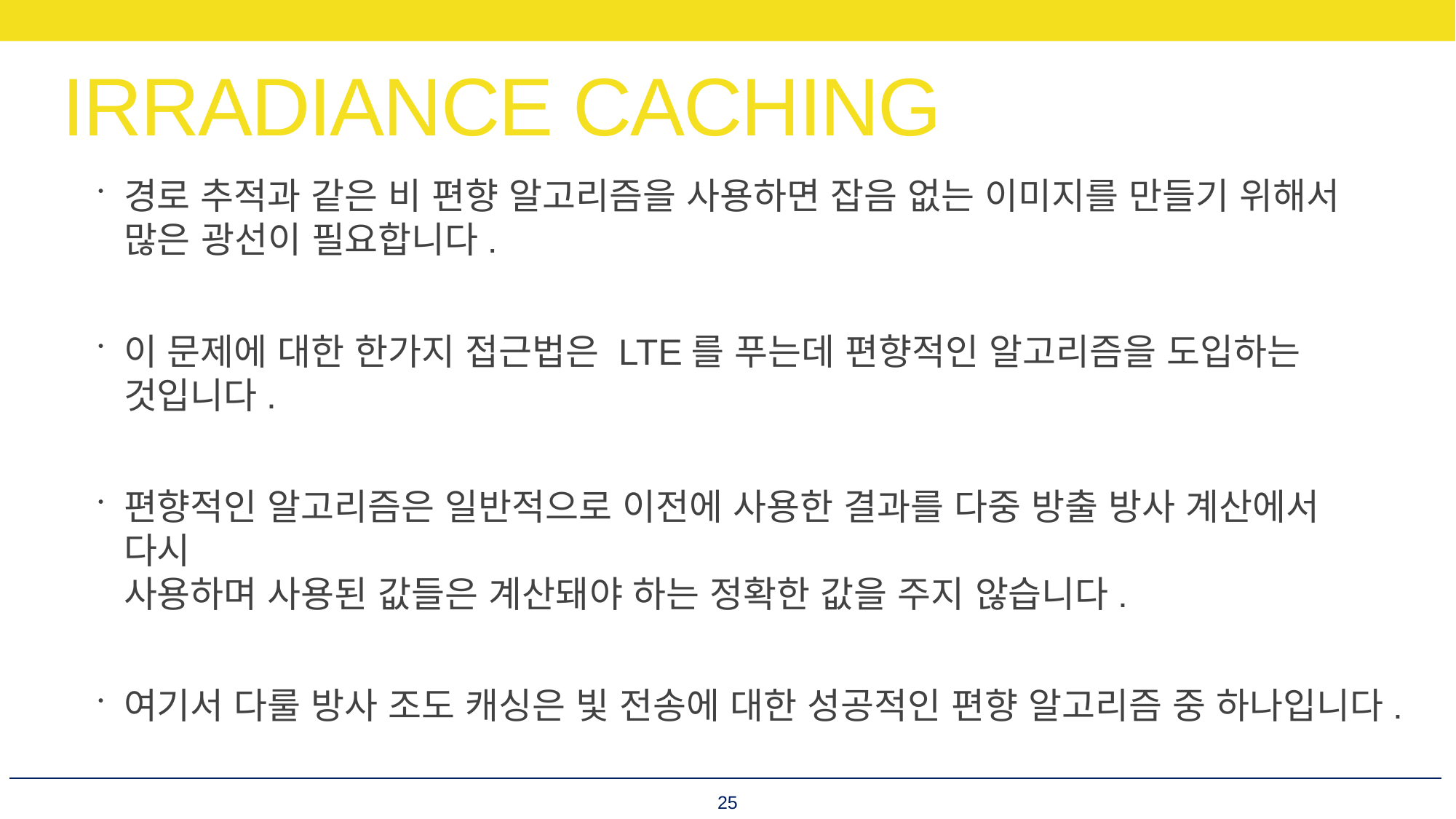

# IRRADIANCE CACHING
경로 추적과 같은 비 편향 알고리즘을 사용하면 잡음 없는 이미지를 만들기 위해서 많은 광선이 필요합니다.

이 문제에 대한 한가지 접근법은 LTE를 푸는데 편향적인 알고리즘을 도입하는 것입니다.

편향적인 알고리즘은 일반적으로 이전에 사용한 결과를 다중 방출 방사 계산에서 다시
사용하며 사용된 값들은 계산돼야 하는 정확한 값을 주지 않습니다.

여기서 다룰 방사 조도 캐싱은 빛 전송에 대한 성공적인 편향 알고리즘 중 하나입니다.
25